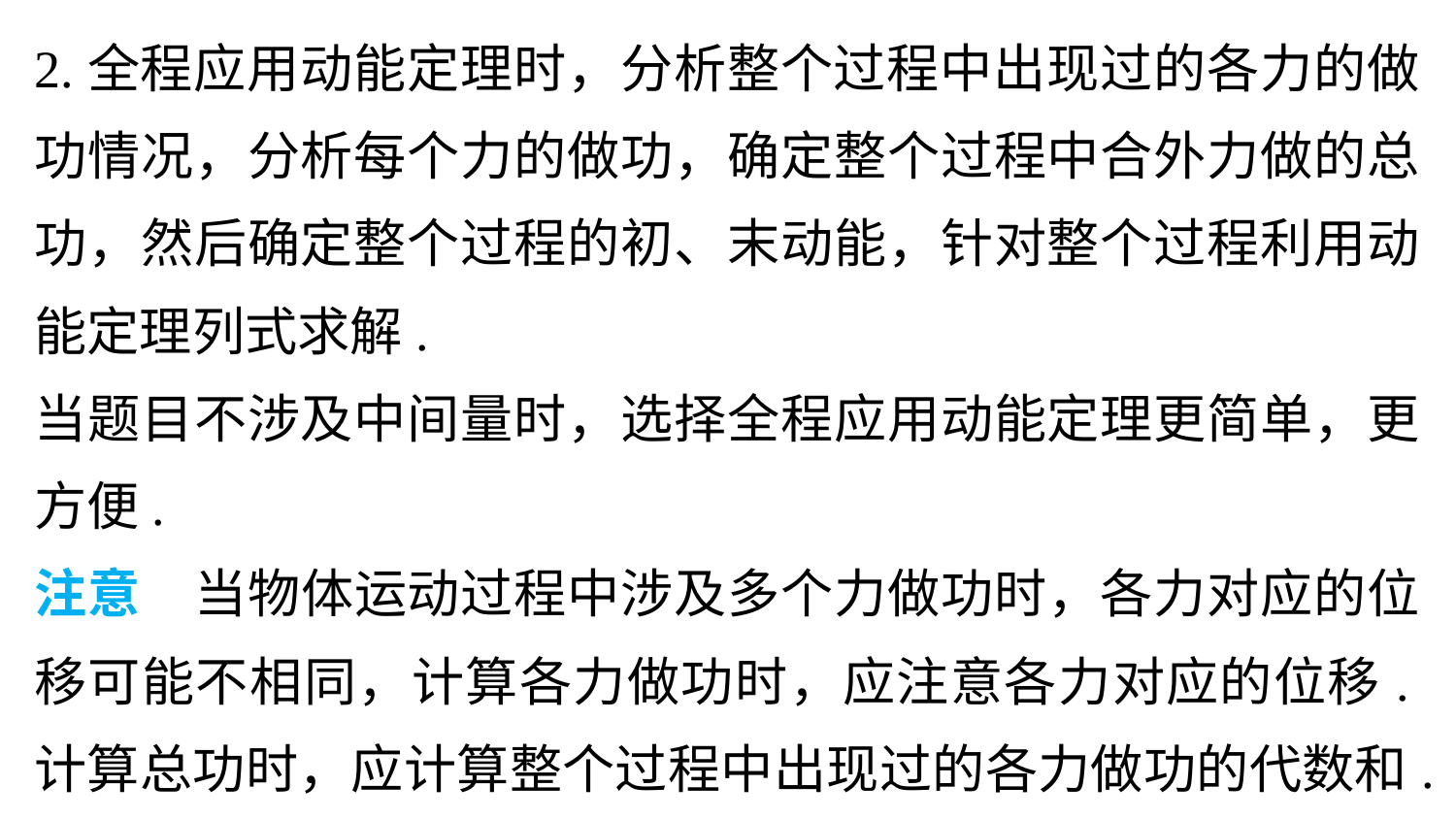

2.全程应用动能定理时，分析整个过程中出现过的各力的做功情况，分析每个力的做功，确定整个过程中合外力做的总功，然后确定整个过程的初、末动能，针对整个过程利用动能定理列式求解.
当题目不涉及中间量时，选择全程应用动能定理更简单，更方便.
注意　当物体运动过程中涉及多个力做功时，各力对应的位移可能不相同，计算各力做功时，应注意各力对应的位移.计算总功时，应计算整个过程中出现过的各力做功的代数和.